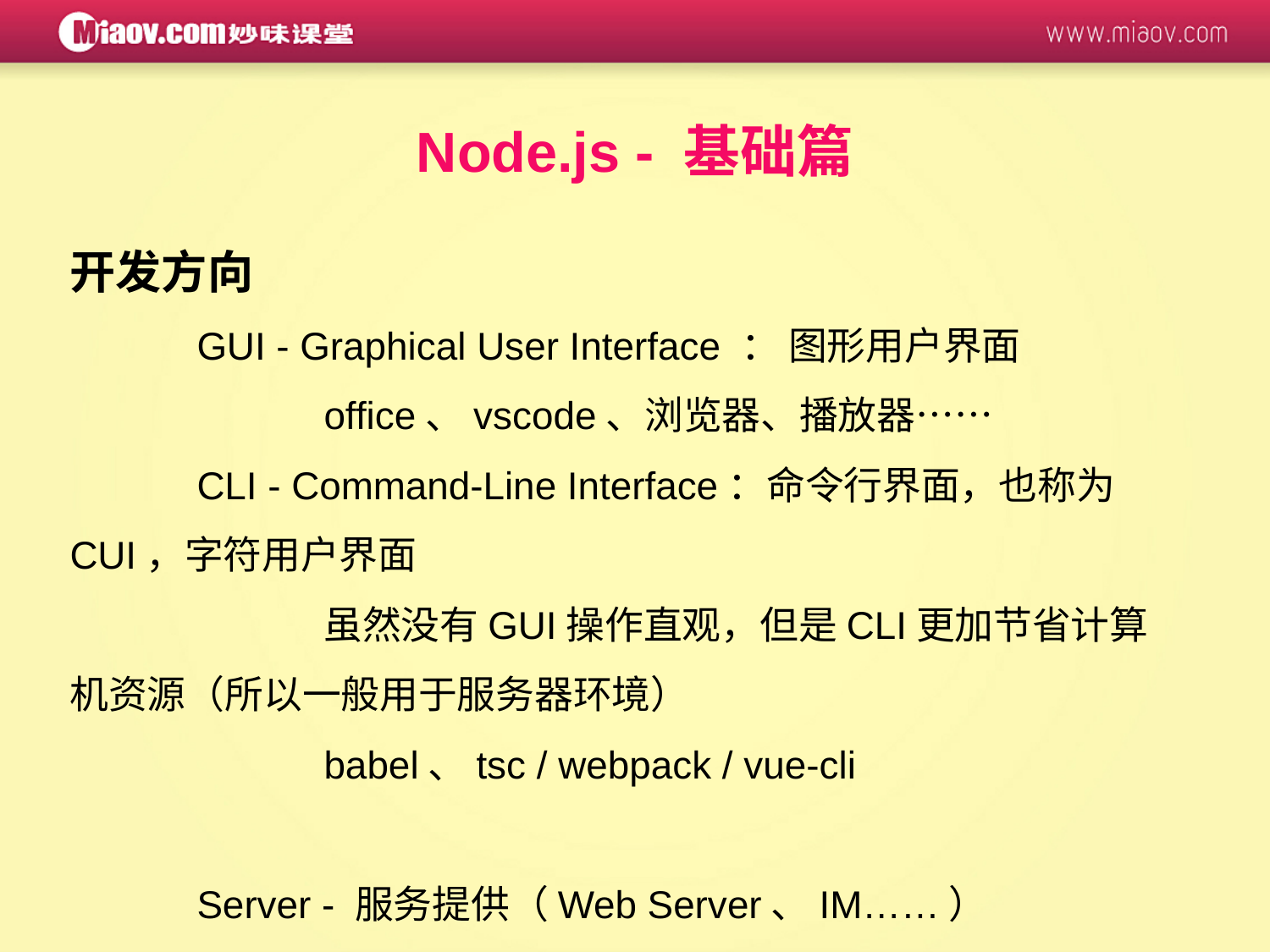

Node.js - 基础篇
开发方向
	GUI - Graphical User Interface ： 图形用户界面
		office、vscode、浏览器、播放器……
	CLI - Command-Line Interface：命令行界面，也称为 CUI，字符用户界面
		虽然没有GUI操作直观，但是CLI更加节省计算机资源（所以一般用于服务器环境）
		babel、tsc / webpack / vue-cli

	Server - 服务提供（Web Server、IM……）